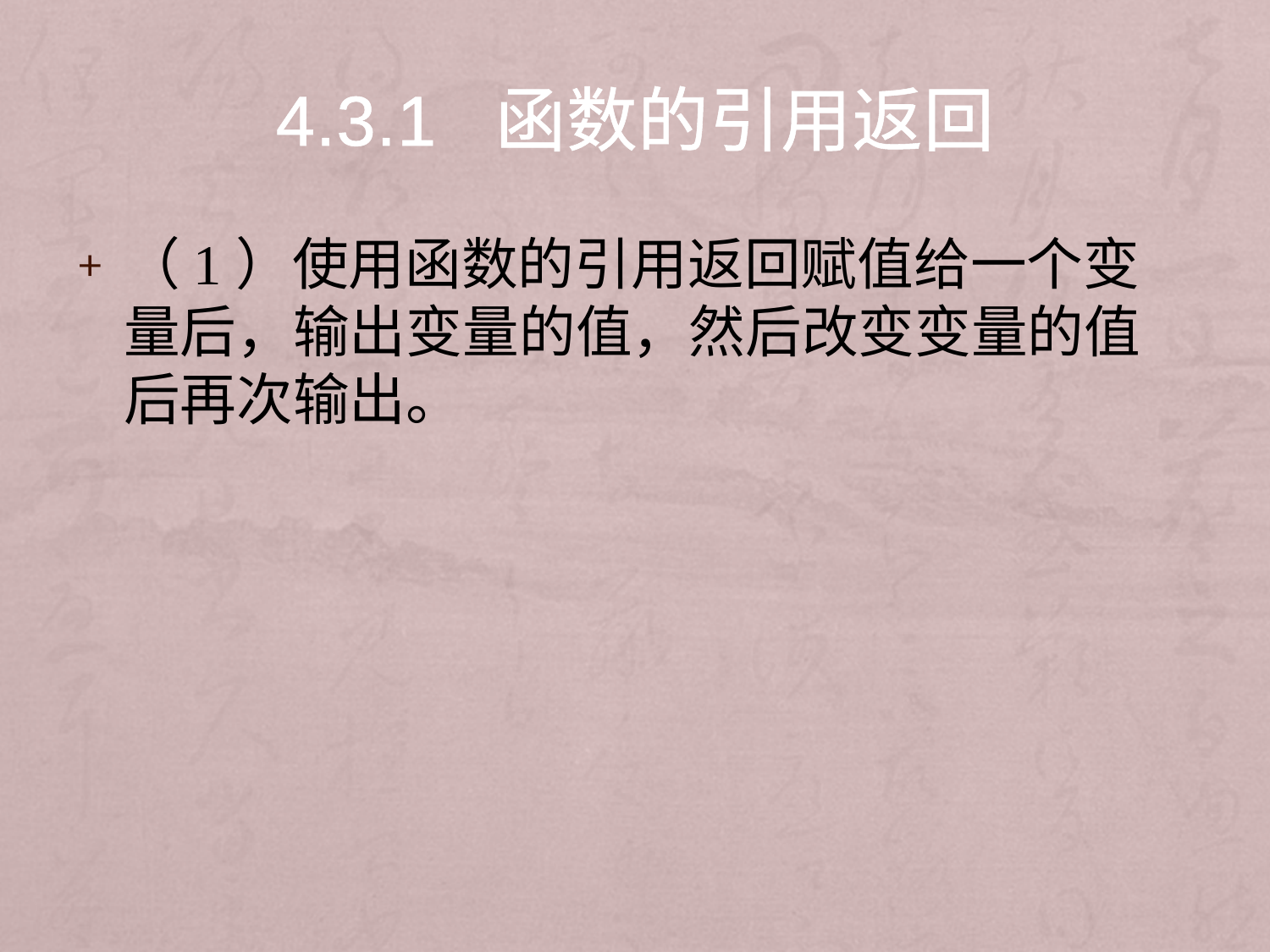

# 4.3.1  函数的引用返回
（1）使用函数的引用返回赋值给一个变量后，输出变量的值，然后改变变量的值后再次输出。